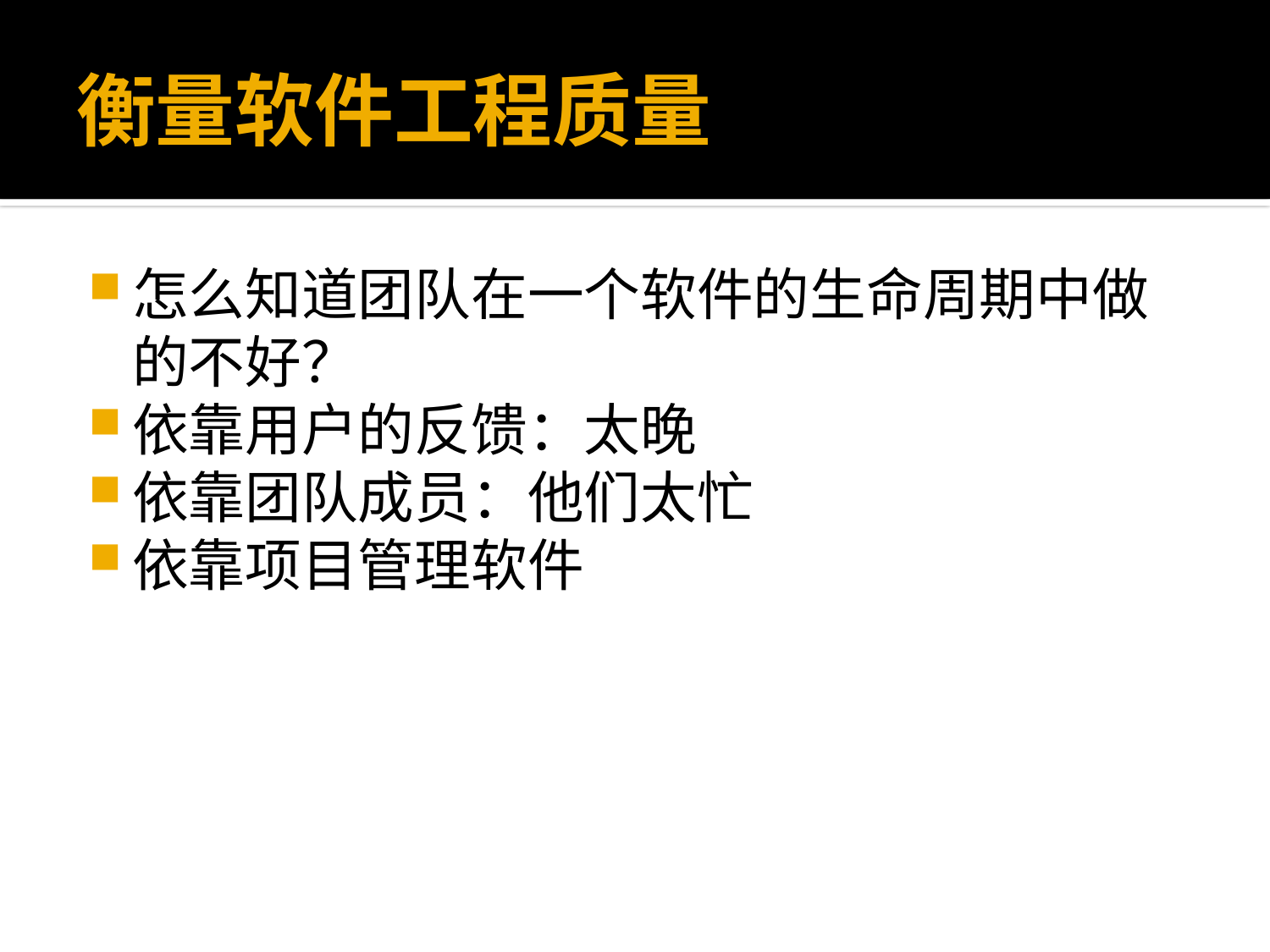

# 衡量软件工程质量
怎么知道团队在一个软件的生命周期中做的不好？
依靠用户的反馈：太晚
依靠团队成员：他们太忙
依靠项目管理软件